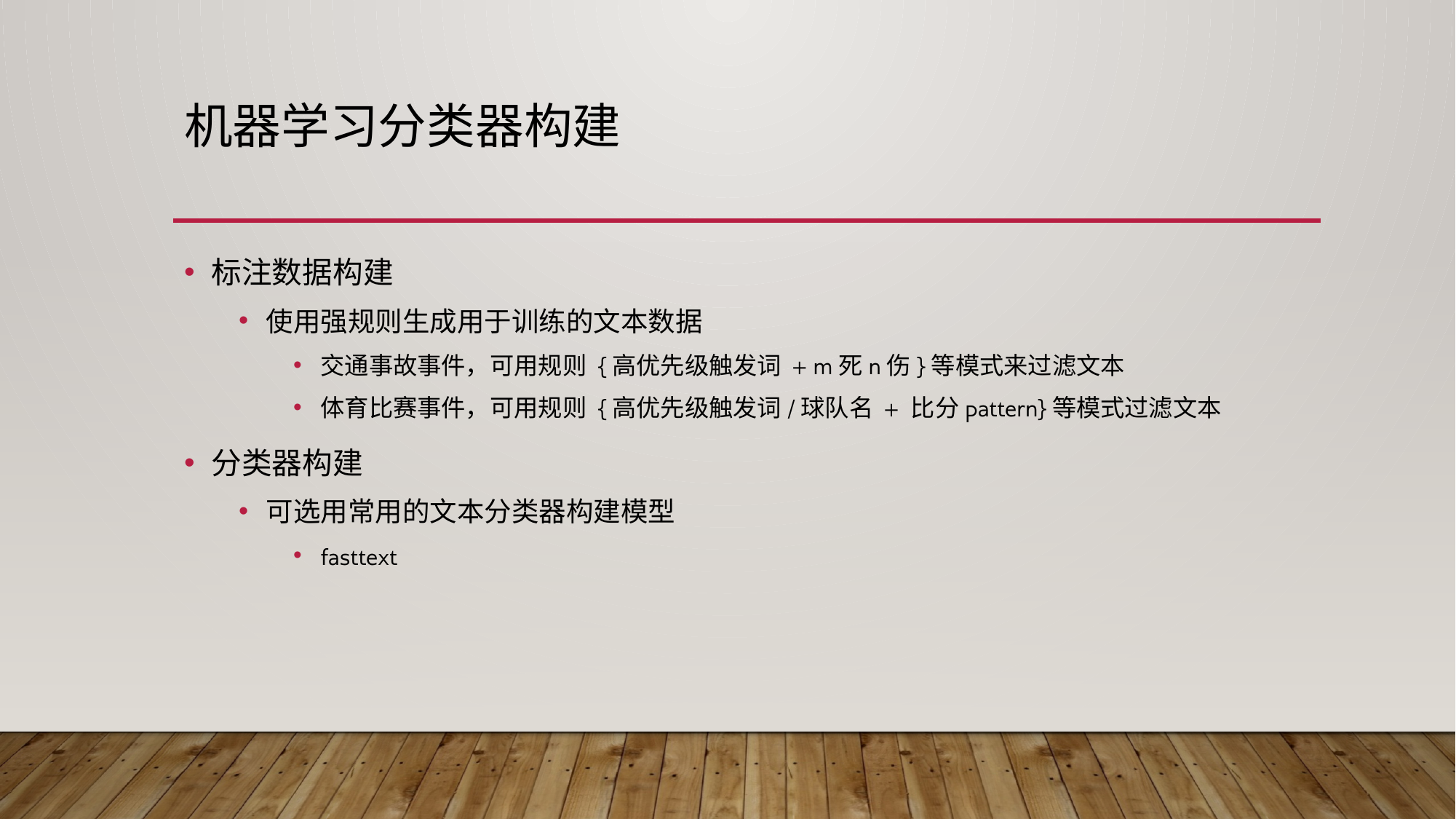

# 机器学习分类器构建
标注数据构建
使用强规则生成用于训练的文本数据
交通事故事件，可用规则 {高优先级触发词 + m死n伤}等模式来过滤文本
体育比赛事件，可用规则 {高优先级触发词/球队名 + 比分pattern}等模式过滤文本
分类器构建
可选用常用的文本分类器构建模型
fasttext